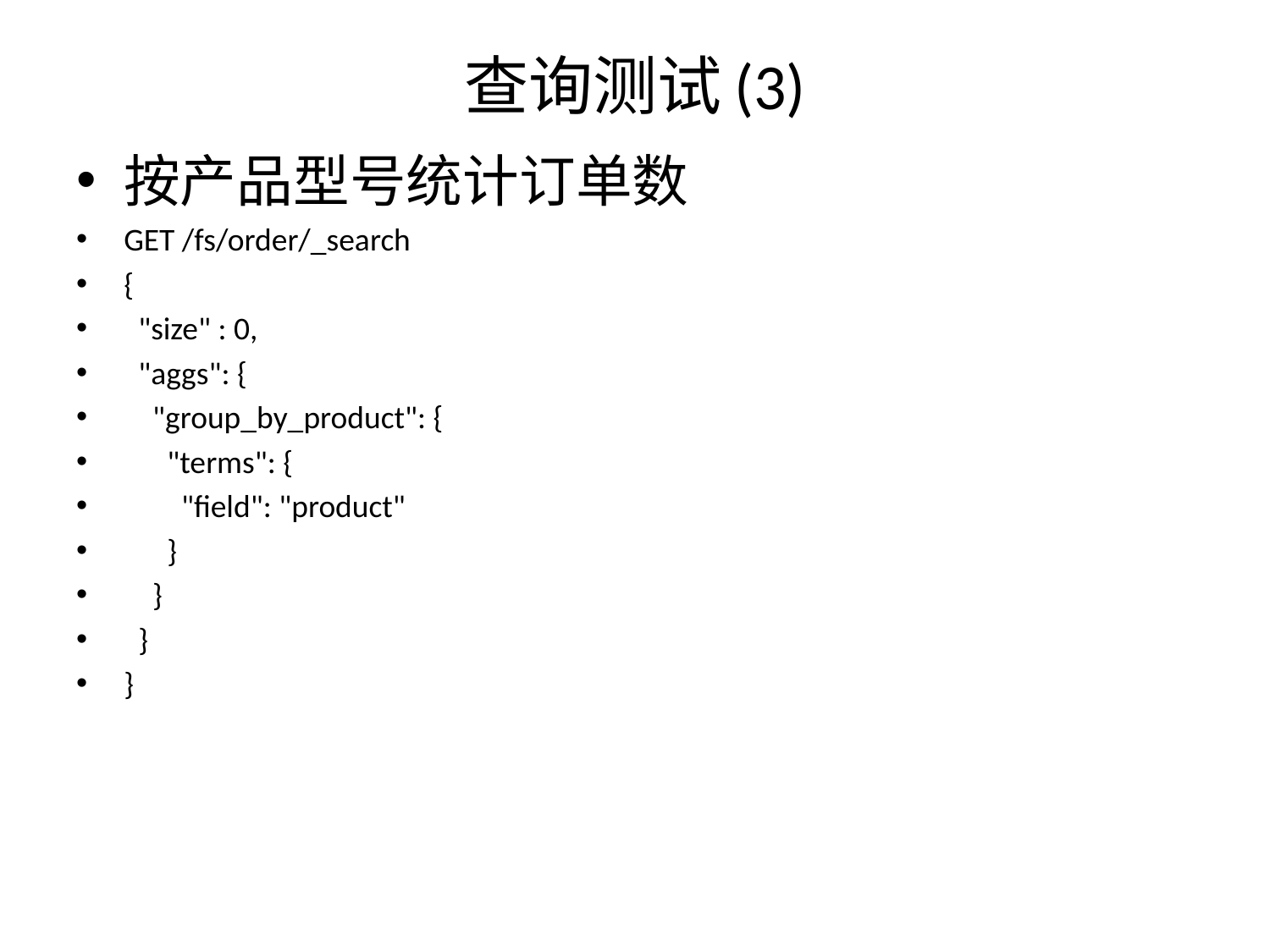

# 查询测试(3)
按产品型号统计订单数
GET /fs/order/_search
{
  "size" : 0,
  "aggs": {
    "group_by_product": {
      "terms": {
        "field": "product"
      }
    }
  }
}